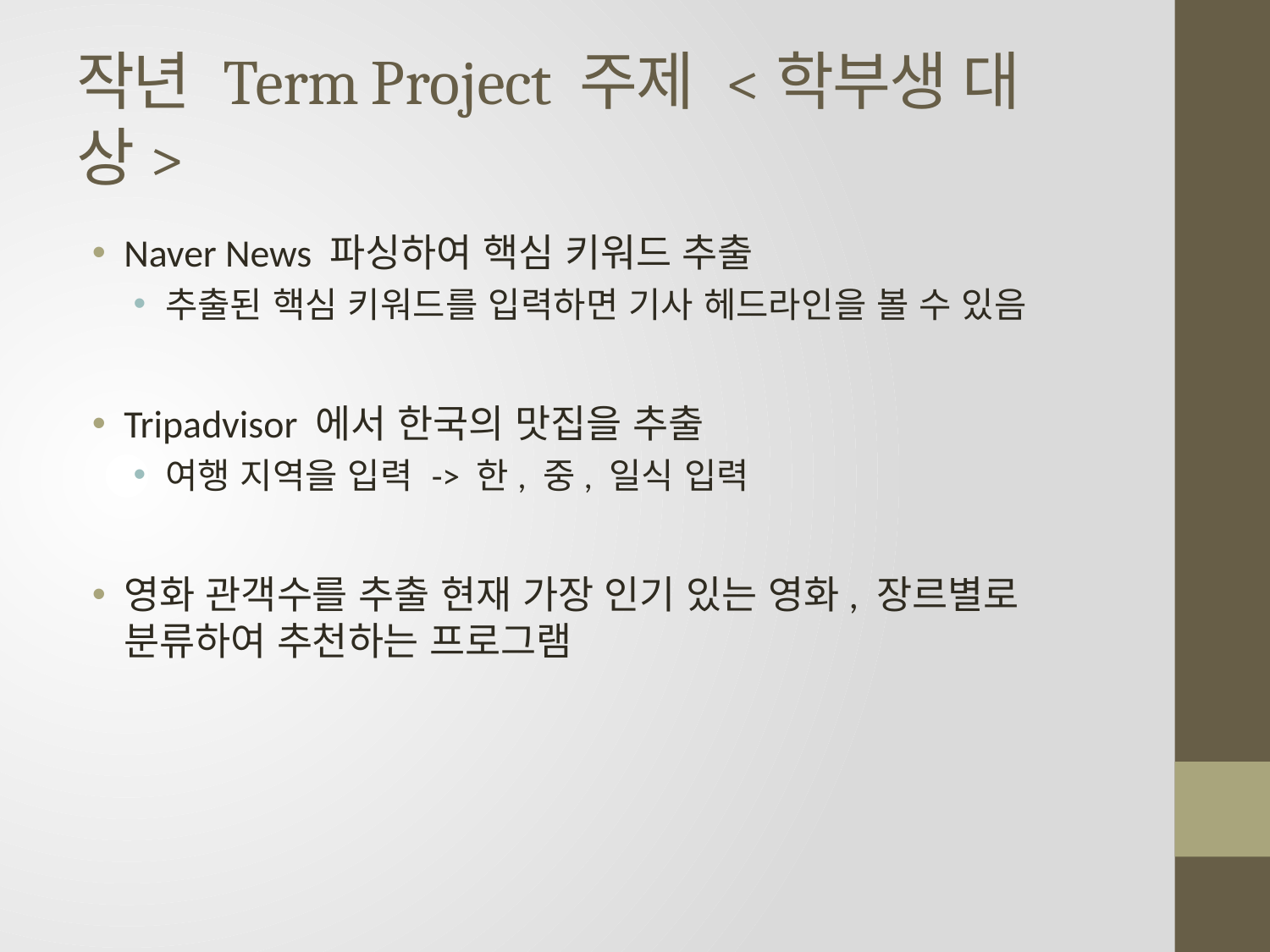

# 작년 Term Project 주제 <학부생 대상>
Naver News 파싱하여 핵심 키워드 추출
추출된 핵심 키워드를 입력하면 기사 헤드라인을 볼 수 있음

Tripadvisor 에서 한국의 맛집을 추출
여행 지역을 입력 -> 한, 중, 일식 입력

영화 관객수를 추출 현재 가장 인기 있는 영화, 장르별로 분류하여 추천하는 프로그램